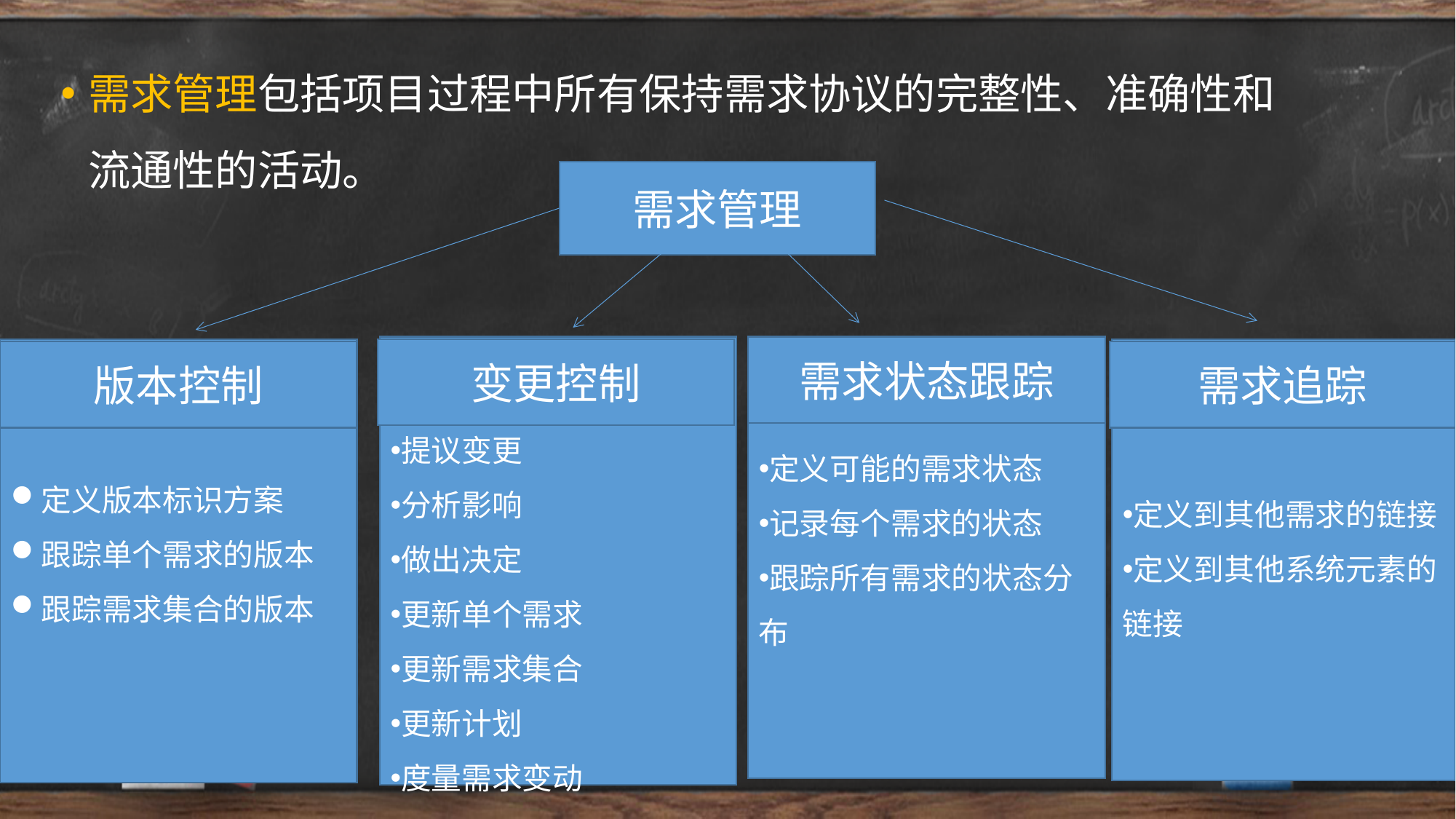

需求管理包括项目过程中所有保持需求协议的完整性、准确性和流通性的活动。
需求管理

提议变更
分析影响
做出决定
更新单个需求
更新需求集合
更新计划
度量需求变动
定义可能的需求状态
记录每个需求的状态
跟踪所有需求的状态分布

需求状态跟踪
定义版本标识方案
跟踪单个需求的版本
跟踪需求集合的版本

变更控制
定义到其他需求的链接
定义到其他系统元素的链接
版本控制
需求追踪